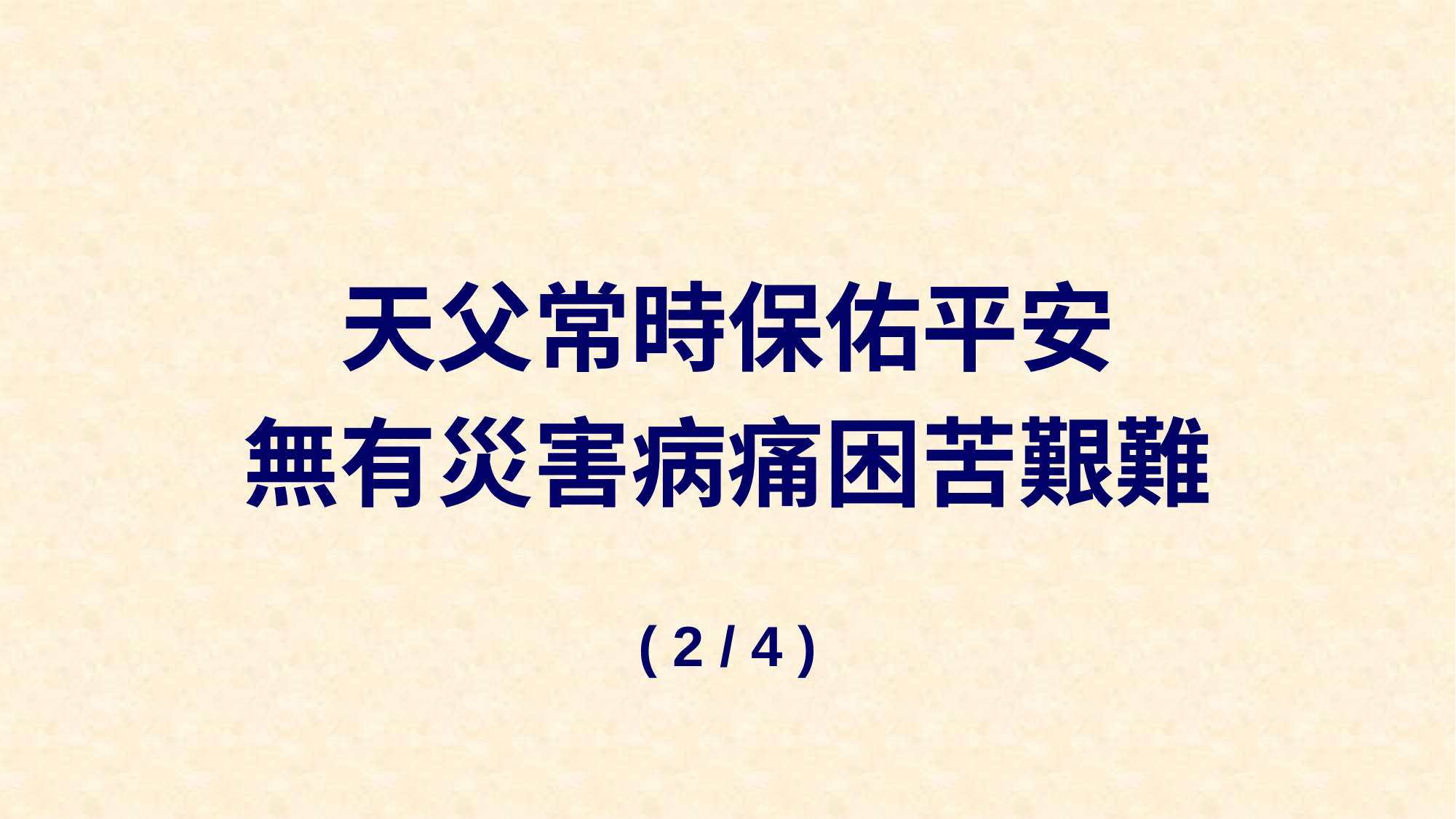

天父常時保佑平安
無有災害病痛困苦艱難
( 2 / 4 )